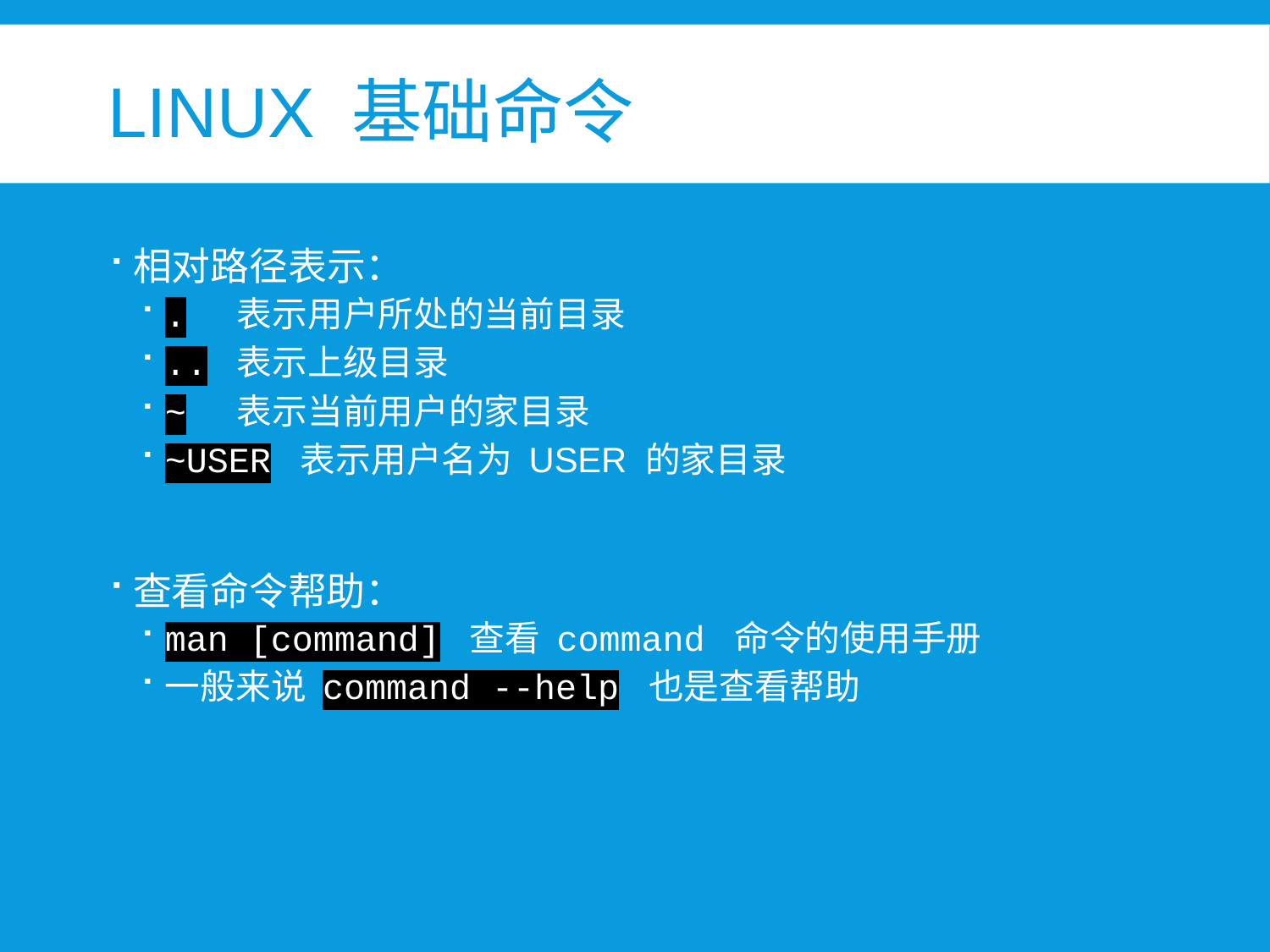

# Linux 基础命令
相对路径表示：
.  表示用户所处的当前目录
.. 表示上级目录
~  表示当前用户的家目录
~USER 表示用户名为 USER 的家目录

查看命令帮助：
man [command] 查看 command 命令的使用手册
一般来说 command --help 也是查看帮助